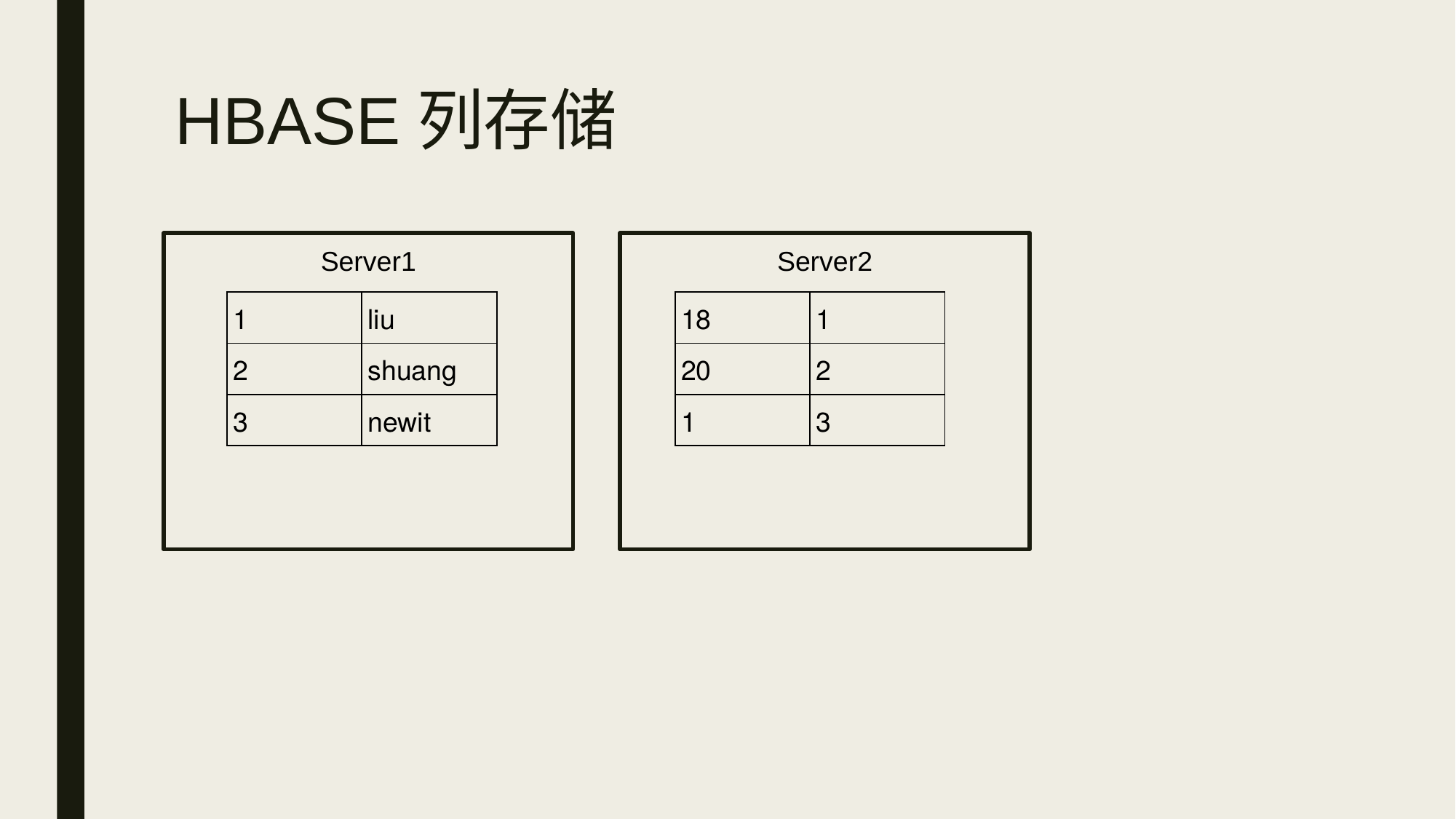

# HBASE列存储
Server2

Server1

| 1 | liu |
| --- | --- |
| 2 | shuang |
| 3 | newit |
| 18 | 1 |
| --- | --- |
| 20 | 2 |
| 1 | 3 |